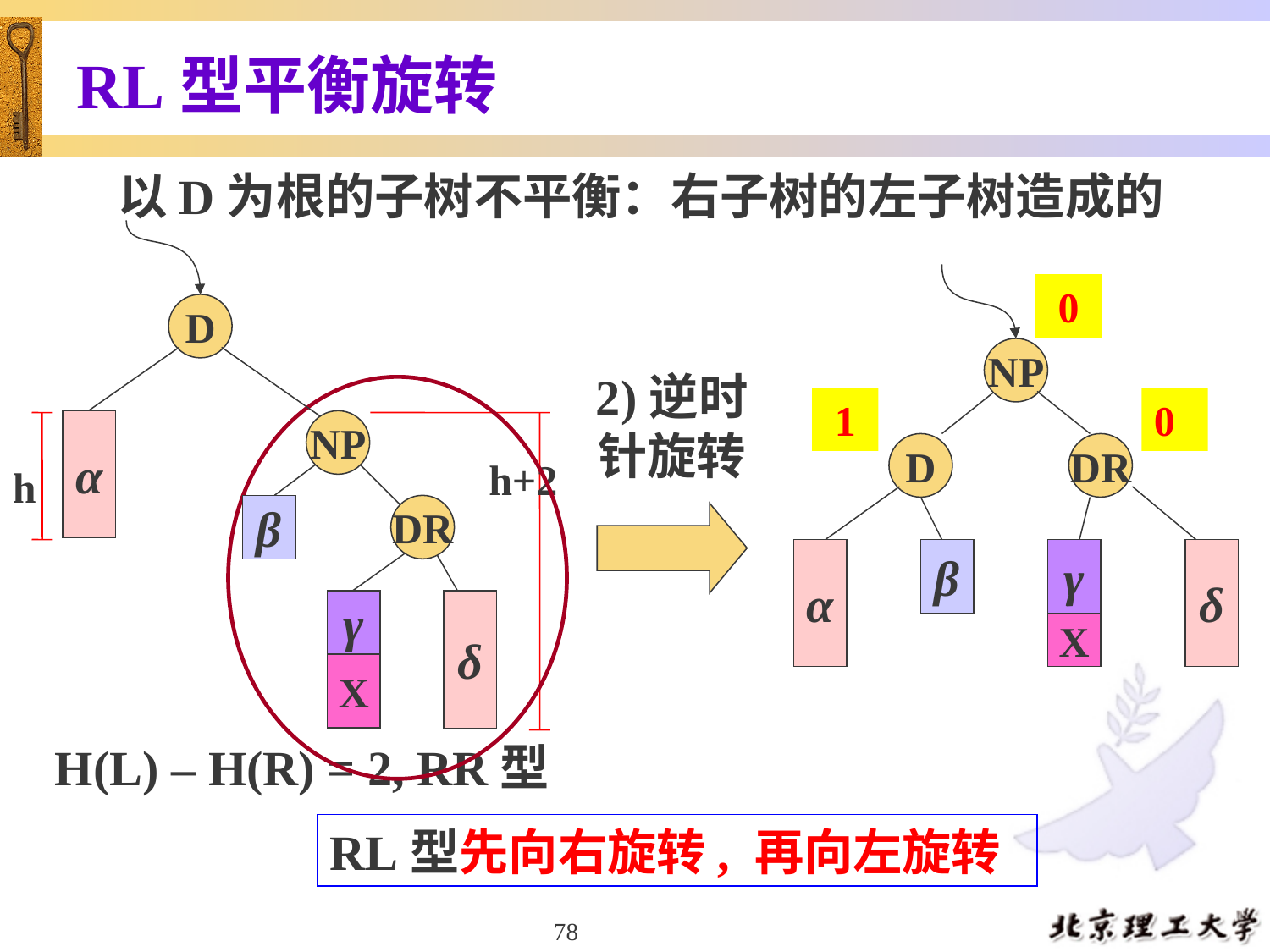

# RL型平衡旋转
以D为根的子树不平衡：右子树的左子树造成的
D

α
NP

β
X
DR

γ
δ
NP

D
DR

α
β
γ
δ
X
0
2)逆时针旋转

1
0

h

h+2

H(L) – H(R) = 2, RR型
RL型先向右旋转, 再向左旋转
78